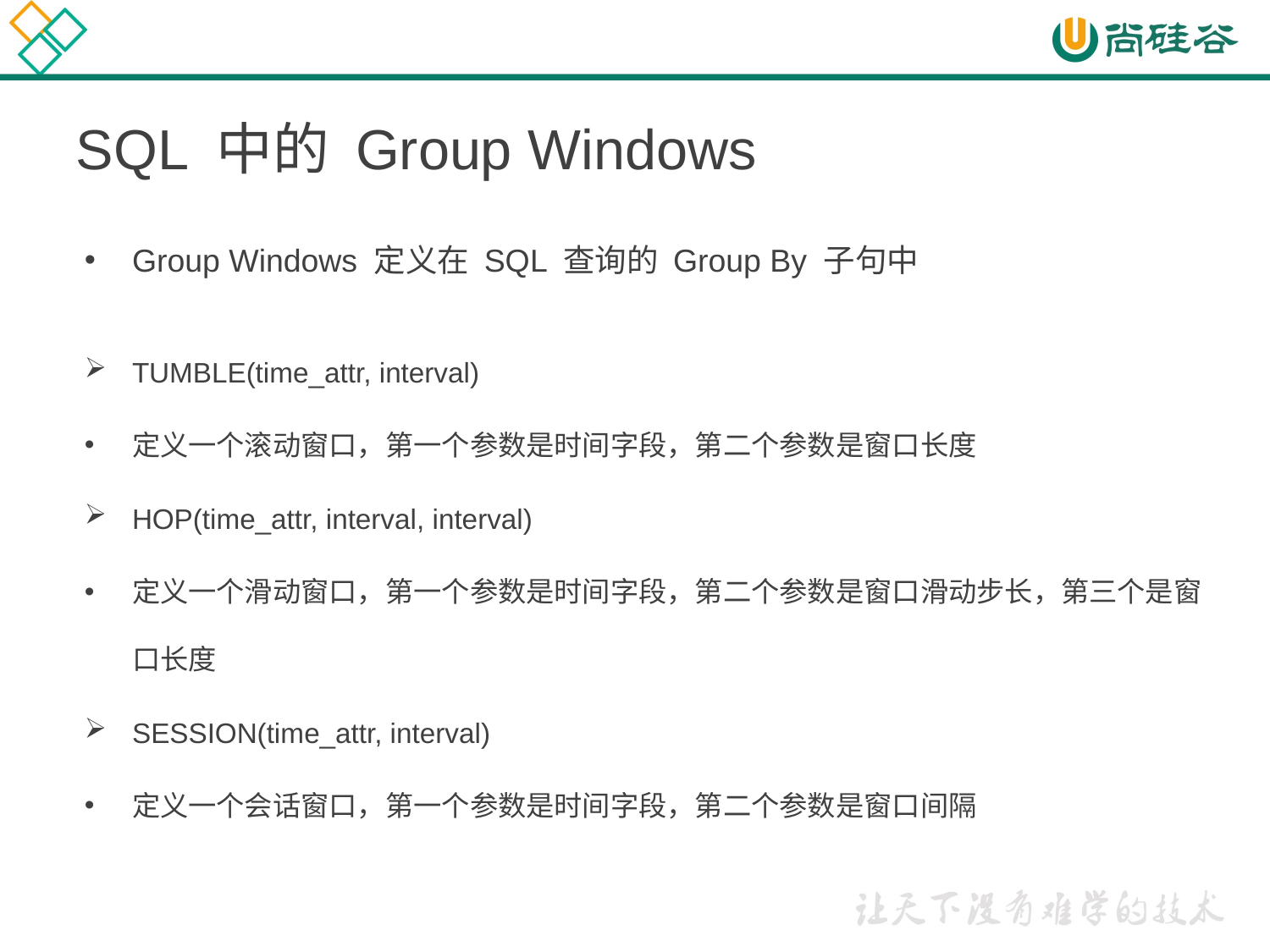

SQL 中的 Group Windows
Group Windows 定义在 SQL 查询的 Group By 子句中
TUMBLE(time_attr, interval)
定义一个滚动窗口，第一个参数是时间字段，第二个参数是窗口长度
HOP(time_attr, interval, interval)
定义一个滑动窗口，第一个参数是时间字段，第二个参数是窗口滑动步长，第三个是窗口长度
SESSION(time_attr, interval)
定义一个会话窗口，第一个参数是时间字段，第二个参数是窗口间隔